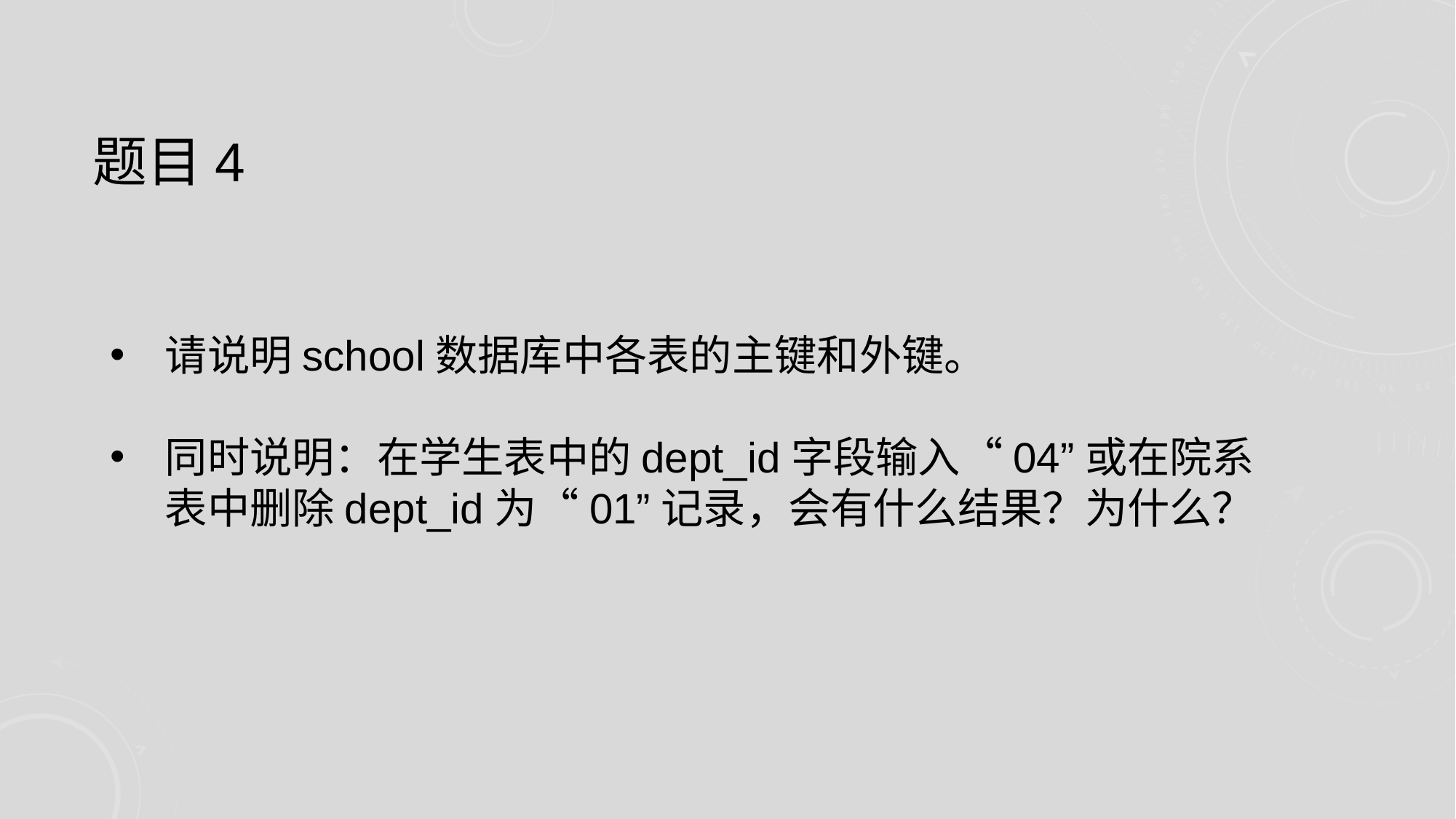

# 题目4
请说明school数据库中各表的主键和外键。

同时说明：在学生表中的dept_id字段输入“04”或在院系表中删除dept_id为“01”记录，会有什么结果？为什么？